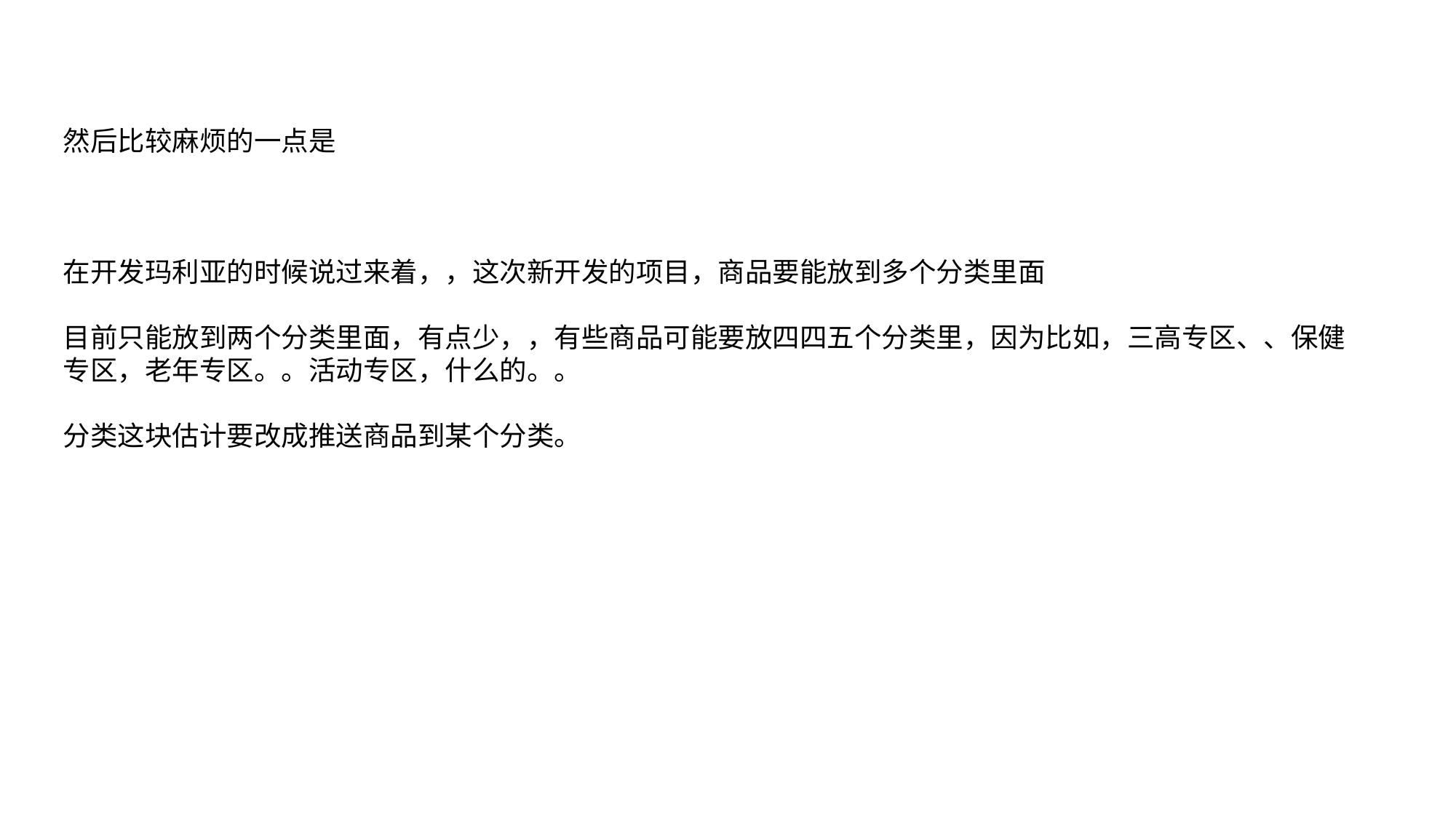

然后比较麻烦的一点是

在开发玛利亚的时候说过来着，，这次新开发的项目，商品要能放到多个分类里面

目前只能放到两个分类里面，有点少，，有些商品可能要放四四五个分类里，因为比如，三高专区、、保健
专区，老年专区。。活动专区，什么的。。

分类这块估计要改成推送商品到某个分类。